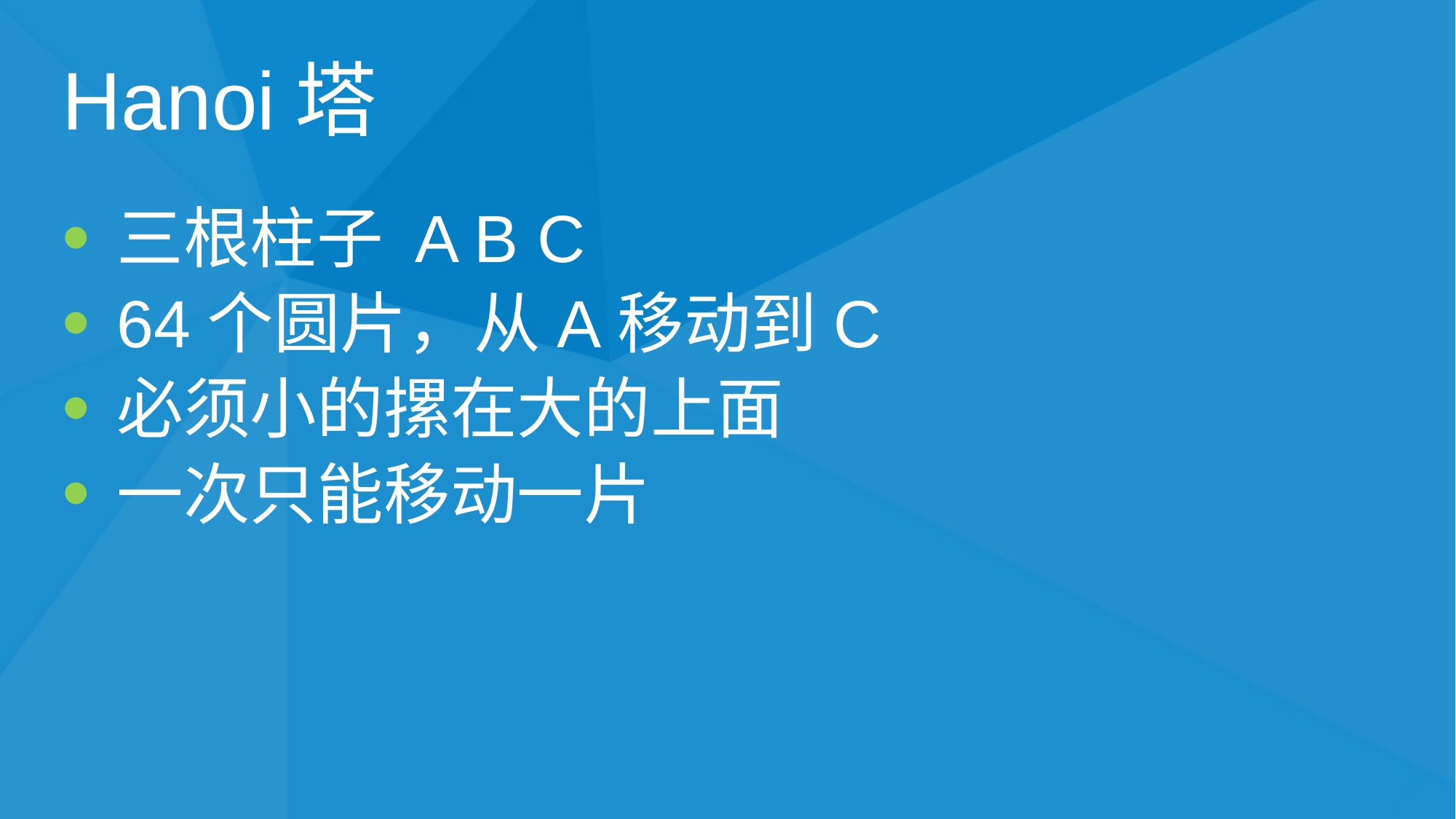

# Hanoi塔
三根柱子 A B C
64个圆片，从A移动到C
必须小的摞在大的上面
一次只能移动一片